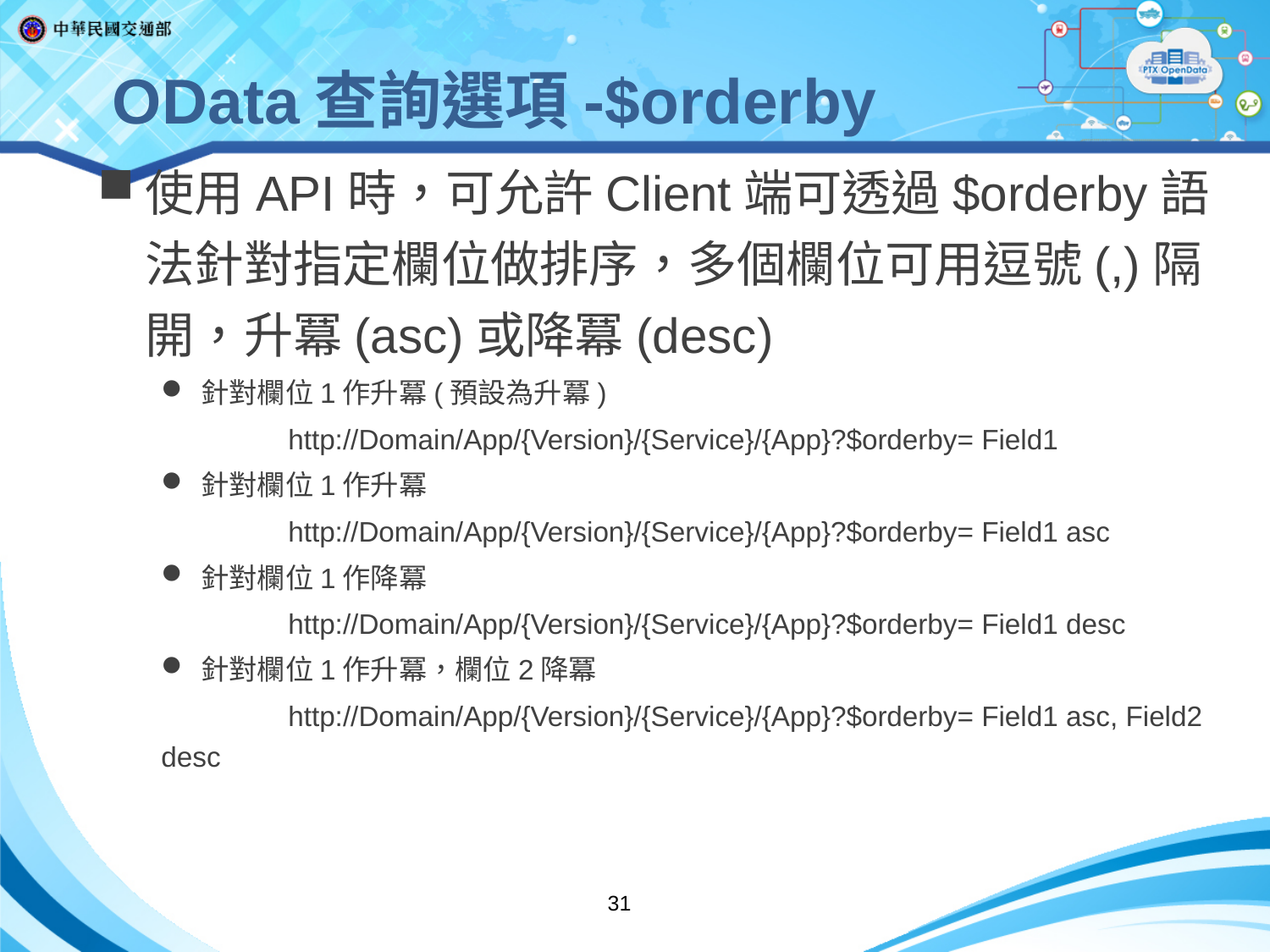

OData查詢選項-$orderby
使用API時，可允許Client端可透過$orderby語法針對指定欄位做排序，多個欄位可用逗號(,)隔開，升冪(asc)或降冪(desc)
針對欄位1作升冪(預設為升冪)
	http://Domain/App/{Version}/{Service}/{App}?$orderby= Field1
針對欄位1作升冪
	http://Domain/App/{Version}/{Service}/{App}?$orderby= Field1 asc
針對欄位1作降冪
	http://Domain/App/{Version}/{Service}/{App}?$orderby= Field1 desc
針對欄位1作升冪，欄位2降冪
	http://Domain/App/{Version}/{Service}/{App}?$orderby= Field1 asc, Field2 desc

31